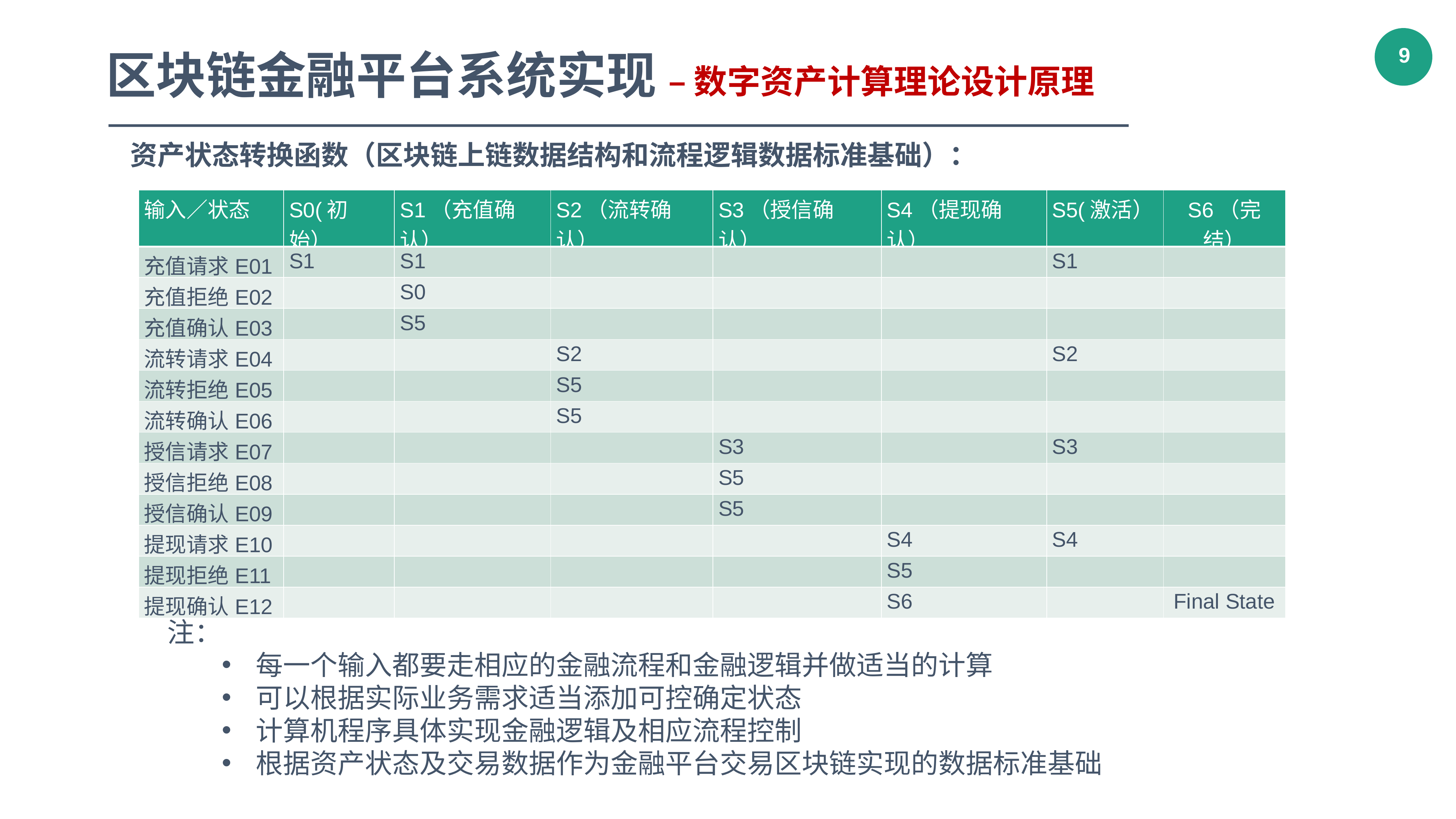

区块链金融平台系统实现 – 数字资产计算理论设计原理

资产状态转换函数（区块链上链数据结构和流程逻辑数据标准基础）：
| 输入／状态 | S0(初始） | S1（充值确认） | S2（流转确认） | S3（授信确认） | S4（提现确认） | S5(激活） | S6（完结） |
| --- | --- | --- | --- | --- | --- | --- | --- |
| 充值请求E01 | S1 | S1 |  |  |  | S1 |  |
| 充值拒绝E02 |  | S0 |  |  |  |  |  |
| 充值确认E03 |  | S5 |  |  |  |  |  |
| 流转请求E04 |  |  | S2 |  |  | S2 |  |
| 流转拒绝E05 |  |  | S5 |  |  |  |  |
| 流转确认E06 |  |  | S5 |  |  |  |  |
| 授信请求E07 |  |  |  | S3 |  | S3 |  |
| 授信拒绝E08 |  |  |  | S5 |  |  |  |
| 授信确认E09 |  |  |  | S5 |  |  |  |
| 提现请求E10 |  |  |  |  | S4 | S4 |  |
| 提现拒绝E11 |  |  |  |  | S5 |  |  |
| 提现确认E12 |  |  |  |  | S6 |  | Final State |
注：
每一个输入都要走相应的金融流程和金融逻辑并做适当的计算
可以根据实际业务需求适当添加可控确定状态
计算机程序具体实现金融逻辑及相应流程控制
根据资产状态及交易数据作为金融平台交易区块链实现的数据标准基础